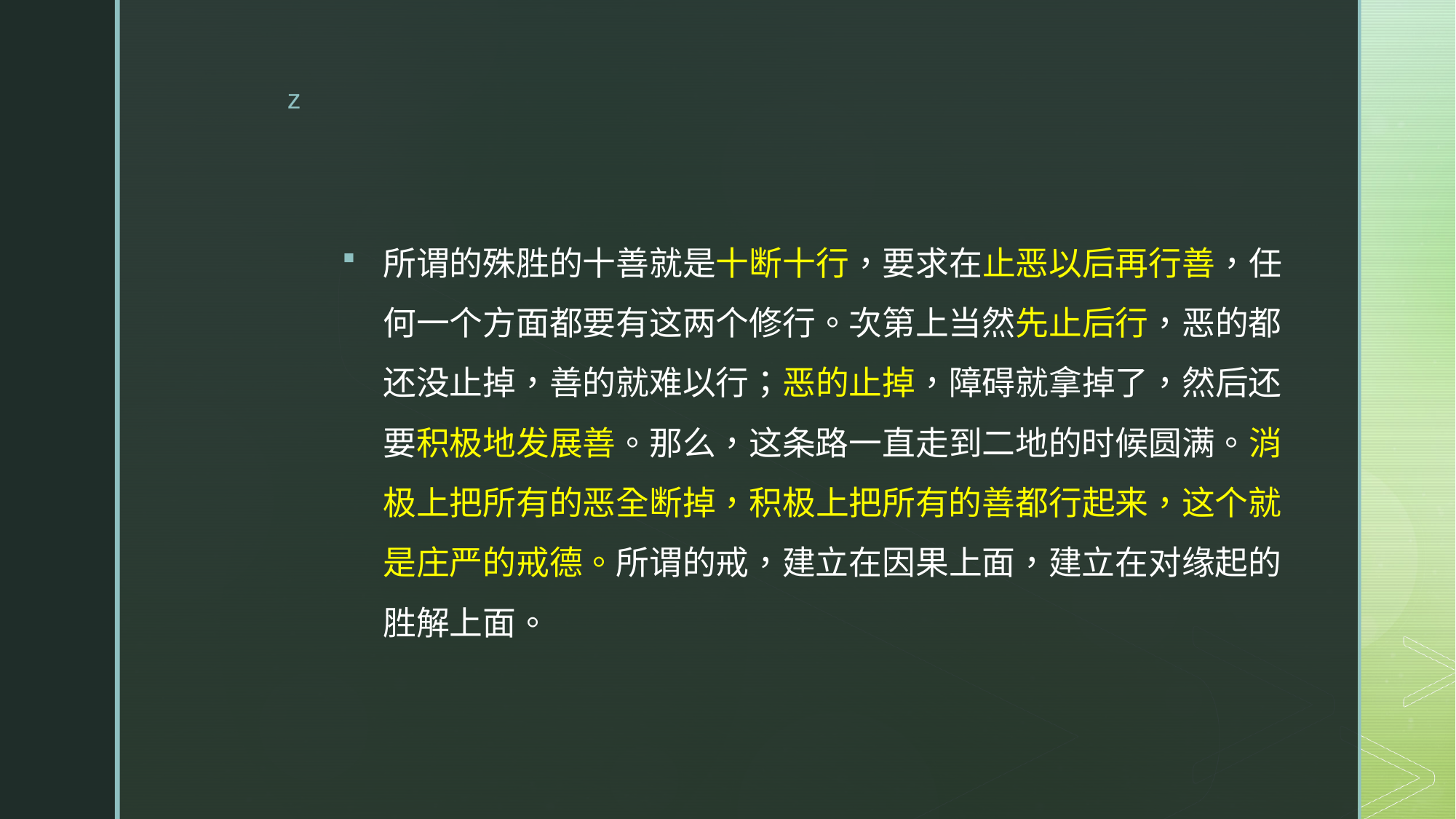

所谓的殊胜的十善就是十断十行，要求在止恶以后再行善，任何一个方面都要有这两个修行。次第上当然先止后行，恶的都还没止掉，善的就难以行；恶的止掉，障碍就拿掉了，然后还要积极地发展善。那么，这条路一直走到二地的时候圆满。消极上把所有的恶全断掉，积极上把所有的善都行起来，这个就是庄严的戒德。所谓的戒，建立在因果上面，建立在对缘起的胜解上面。